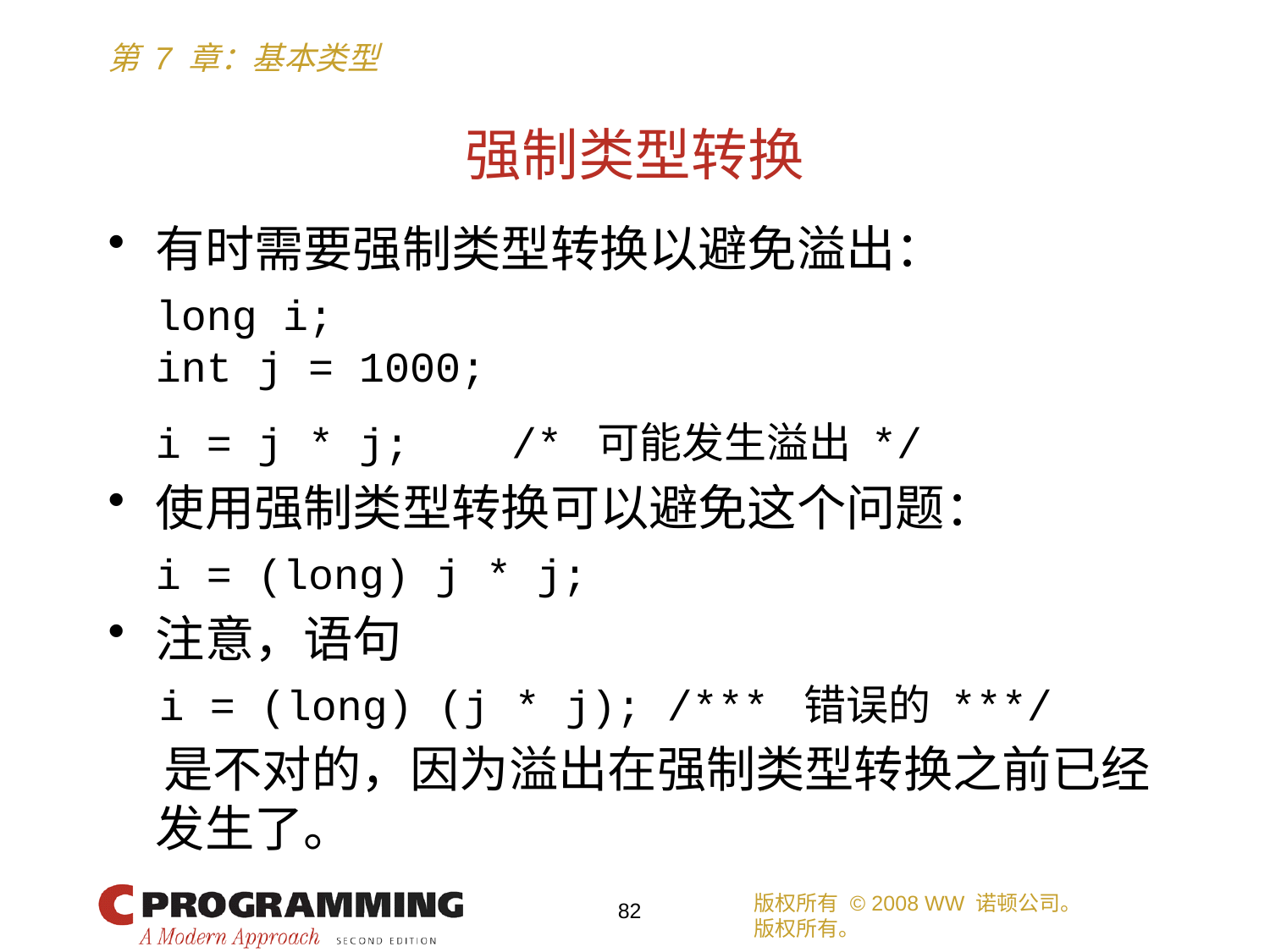

# 强制类型转换
有时需要强制类型转换以避免溢出：
	long i;
	int j = 1000;

	i = j * j;    /* 可能发生溢出 */
使用强制类型转换可以避免这个问题：
	i = (long) j * j;
注意，语句
  i = (long) (j * j); /*** 错误的 ***/
    是不对的，因为溢出在强制类型转换之前已经发生了。
版权所有 © 2008 WW 诺顿公司。
版权所有。
82